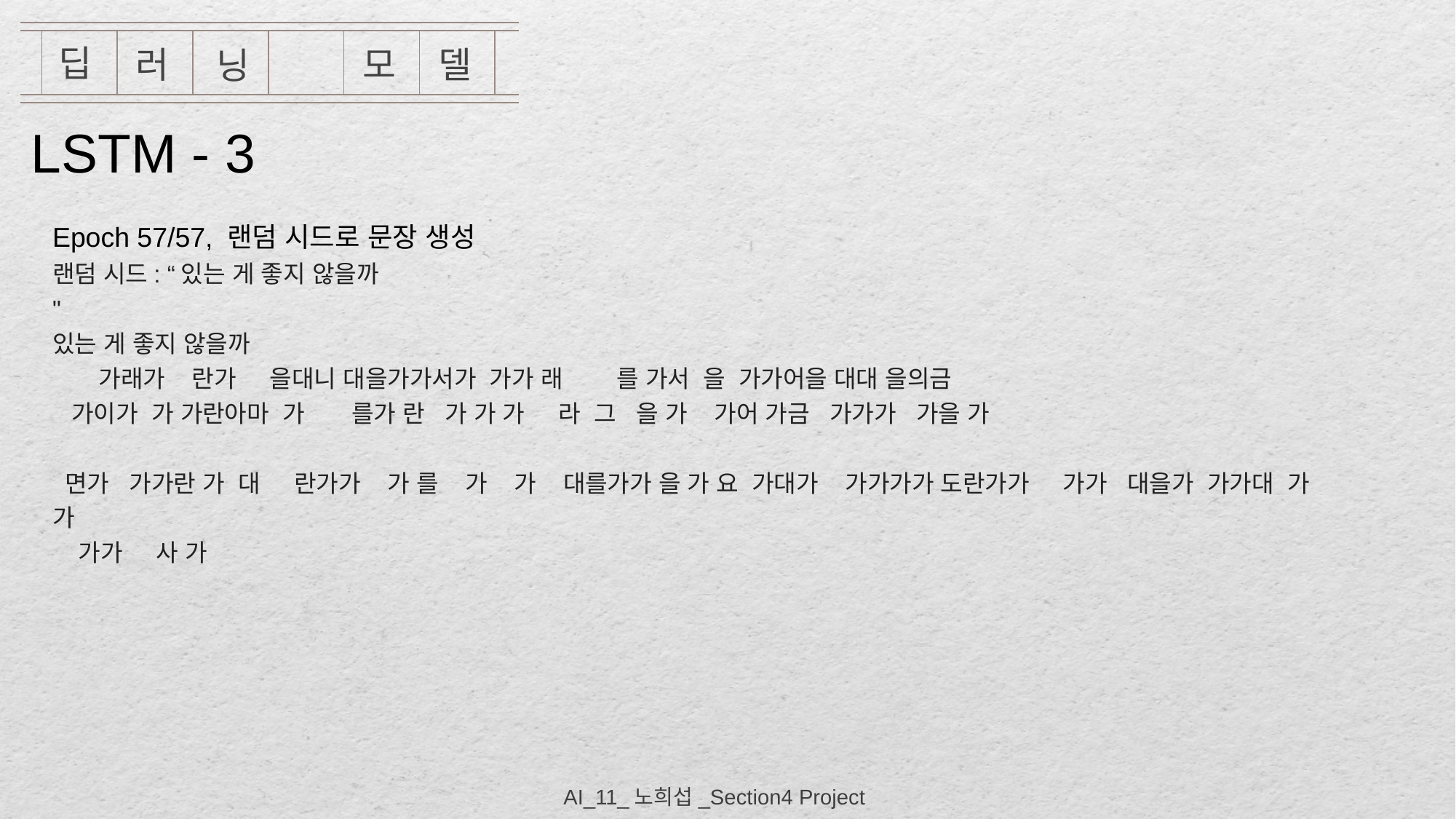

딥
러
델
모
닝
LSTM - 3
Epoch 57/57, 랜덤 시드로 문장 생성
랜덤 시드: “있는 게 좋지 않을까
"
있는 게 좋지 않을까
      가래가    란가     을대니 대을가가서가  가가 래        를 가서  을  가가어을 대대 을의금
  가이가  가 가란아마  가       를가 란   가 가 가     라  그   을 가    가어 가금   가가가   가을 가

 면가   가가란 가  대     란가가    가 를    가    가    대를가가 을 가 요  가대가    가가가가 도란가가     가가   대을가  가가대  가   가
   가가     사 가
AI_11_노희섭_Section4 Project